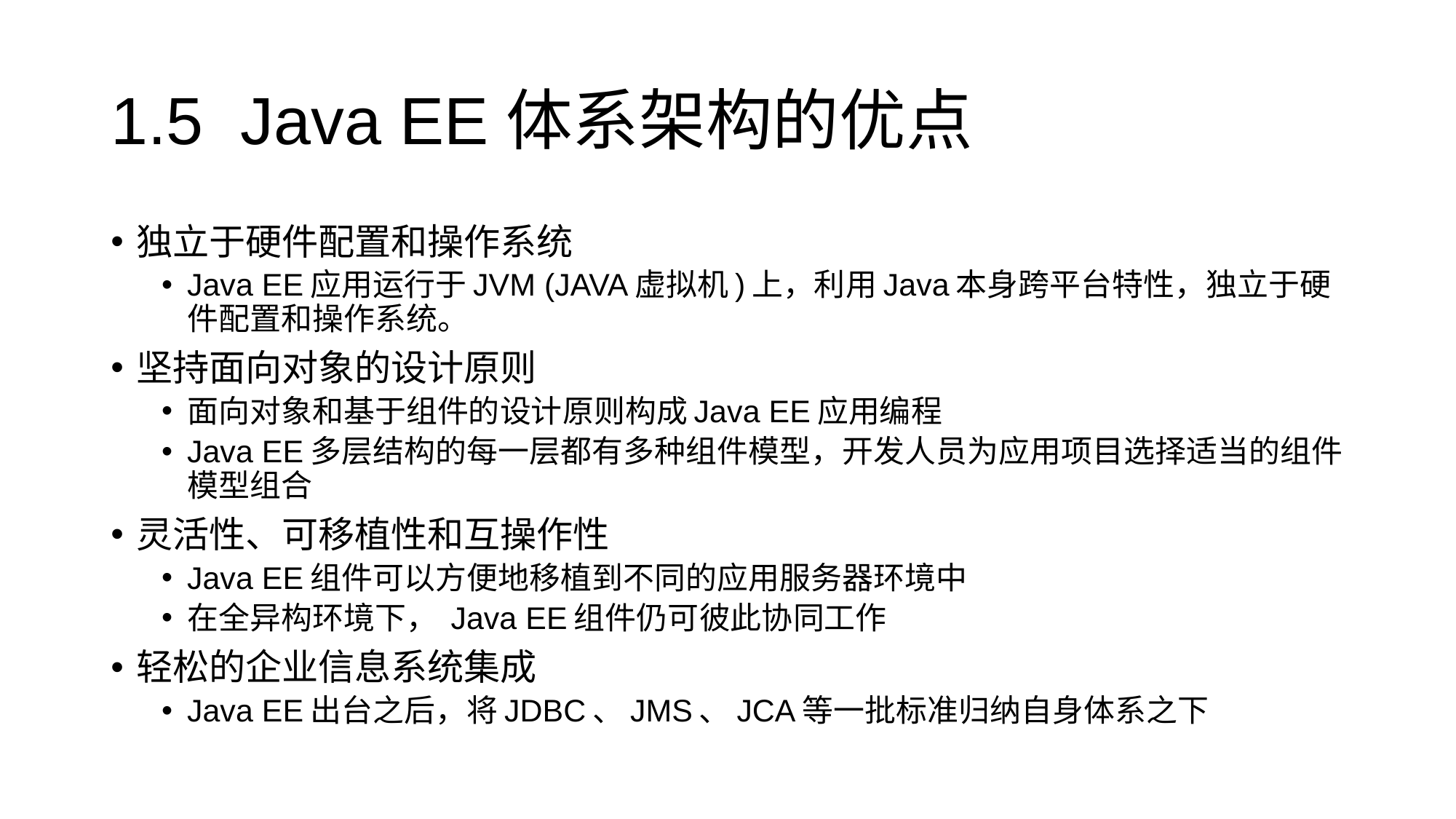

# 1.5  Java EE体系架构的优点
独立于硬件配置和操作系统
Java EE应用运行于JVM (JAVA虚拟机)上，利用Java本身跨平台特性，独立于硬件配置和操作系统。
坚持面向对象的设计原则
面向对象和基于组件的设计原则构成Java EE应用编程
Java EE多层结构的每一层都有多种组件模型，开发人员为应用项目选择适当的组件模型组合
灵活性、可移植性和互操作性
Java EE组件可以方便地移植到不同的应用服务器环境中
在全异构环境下， Java EE组件仍可彼此协同工作
轻松的企业信息系统集成
Java EE出台之后，将JDBC、JMS、JCA等一批标准归纳自身体系之下